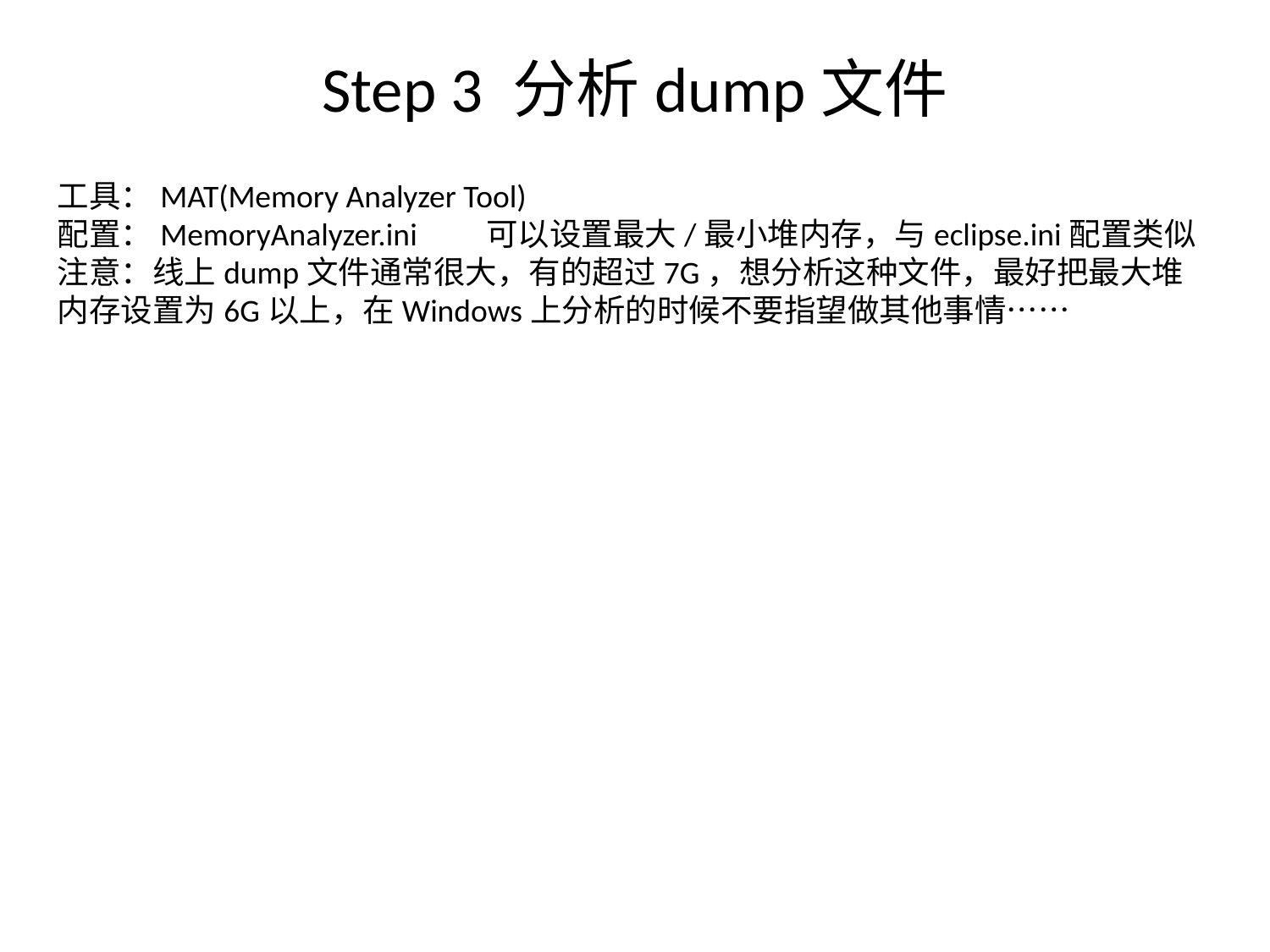

Step 3 分析dump文件
工具：MAT(Memory Analyzer Tool)
配置：MemoryAnalyzer.ini	可以设置最大/最小堆内存，与eclipse.ini配置类似
注意：线上dump文件通常很大，有的超过7G，想分析这种文件，最好把最大堆内存设置为6G以上，在Windows上分析的时候不要指望做其他事情……